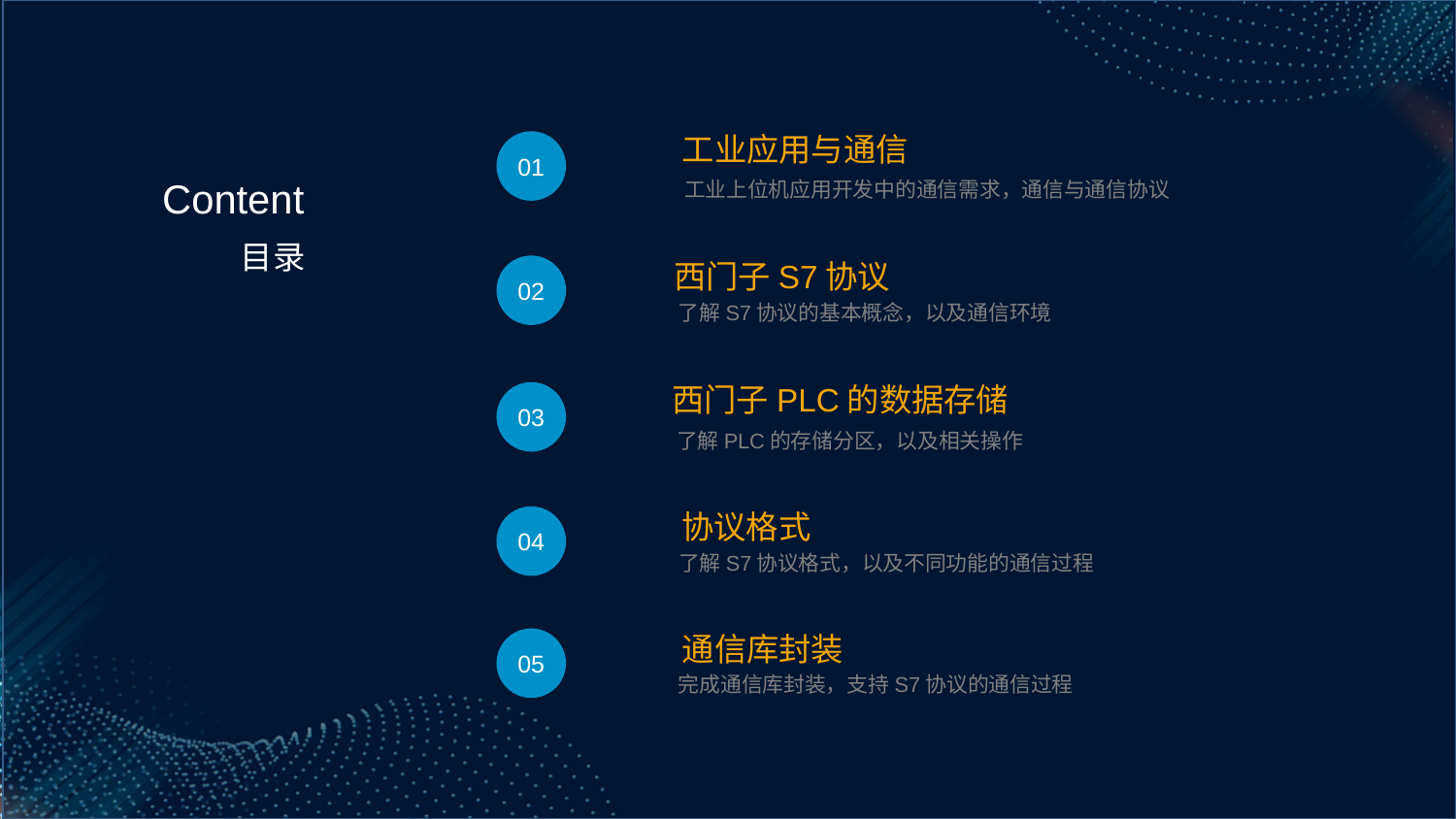

工业应用与通信
工业上位机应用开发中的通信需求，通信与通信协议
01
Content
目录
西门子S7协议
了解S7协议的基本概念，以及通信环境
02
西门子PLC的数据存储
了解PLC的存储分区，以及相关操作
03
协议格式
了解S7协议格式，以及不同功能的通信过程
04
通信库封装
完成通信库封装，支持S7协议的通信过程
05